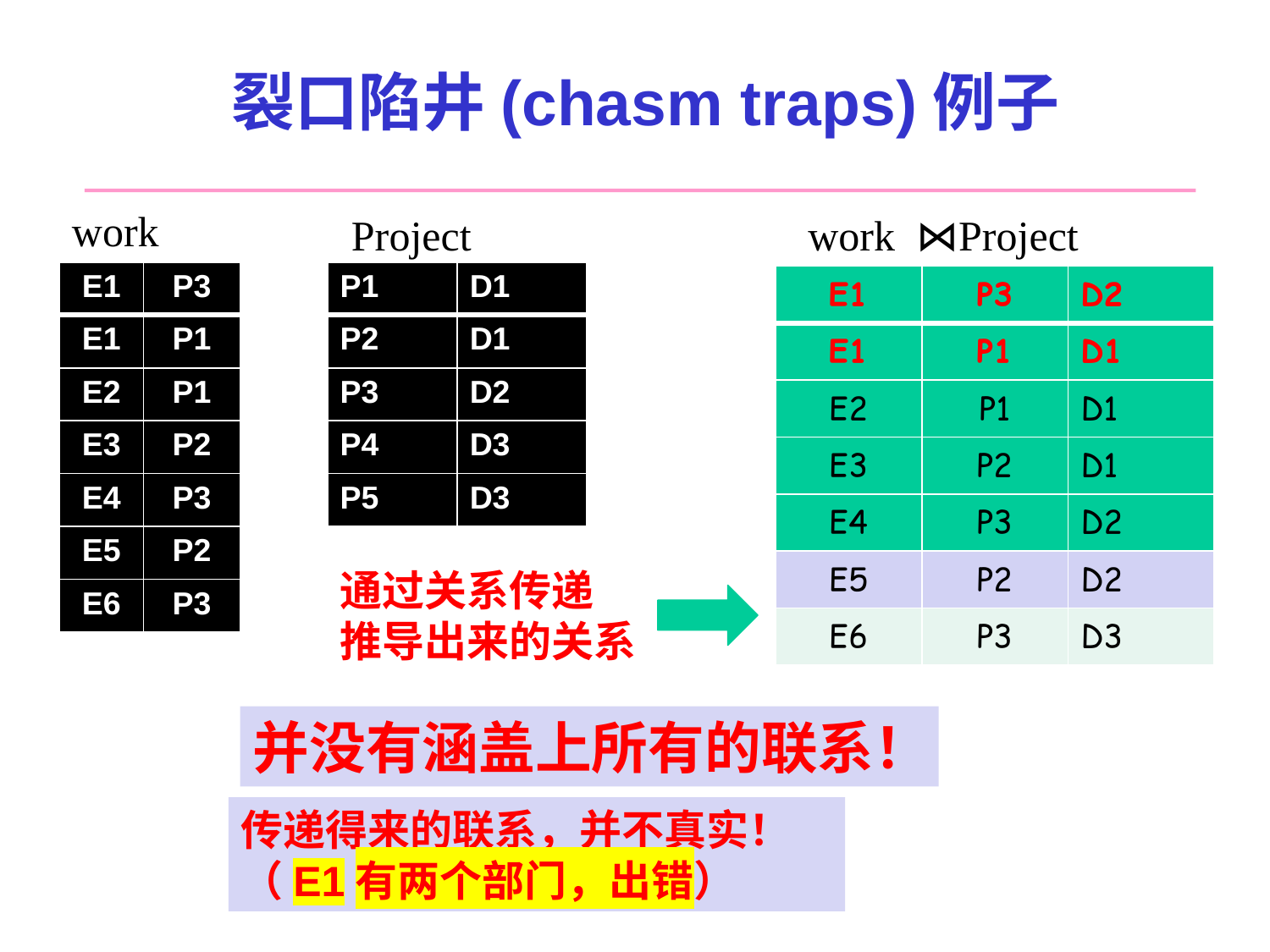

# 裂口陷井(chasm traps)例子
work
Project
work  ⋈Project
| E1 | P3 |
| --- | --- |
| E1 | P1 |
| E2 | P1 |
| E3 | P2 |
| E4 | P3 |
| E5 | P2 |
| E6 | P3 |
| P1 | D1 |
| --- | --- |
| P2 | D1 |
| P3 | D2 |
| P4 | D3 |
| P5 | D3 |
| E1 | P3 | D2 |
| --- | --- | --- |
| E1 | P1 | D1 |
| E2 | P1 | D1 |
| E3 | P2 | D1 |
| E4 | P3 | D2 |
| E5 | P2 | D2 |
| E6 | P3 | D3 |
通过关系传递
推导出来的关系

并没有涵盖上所有的联系！
传递得来的联系，并不真实！（E1有两个部门，出错）